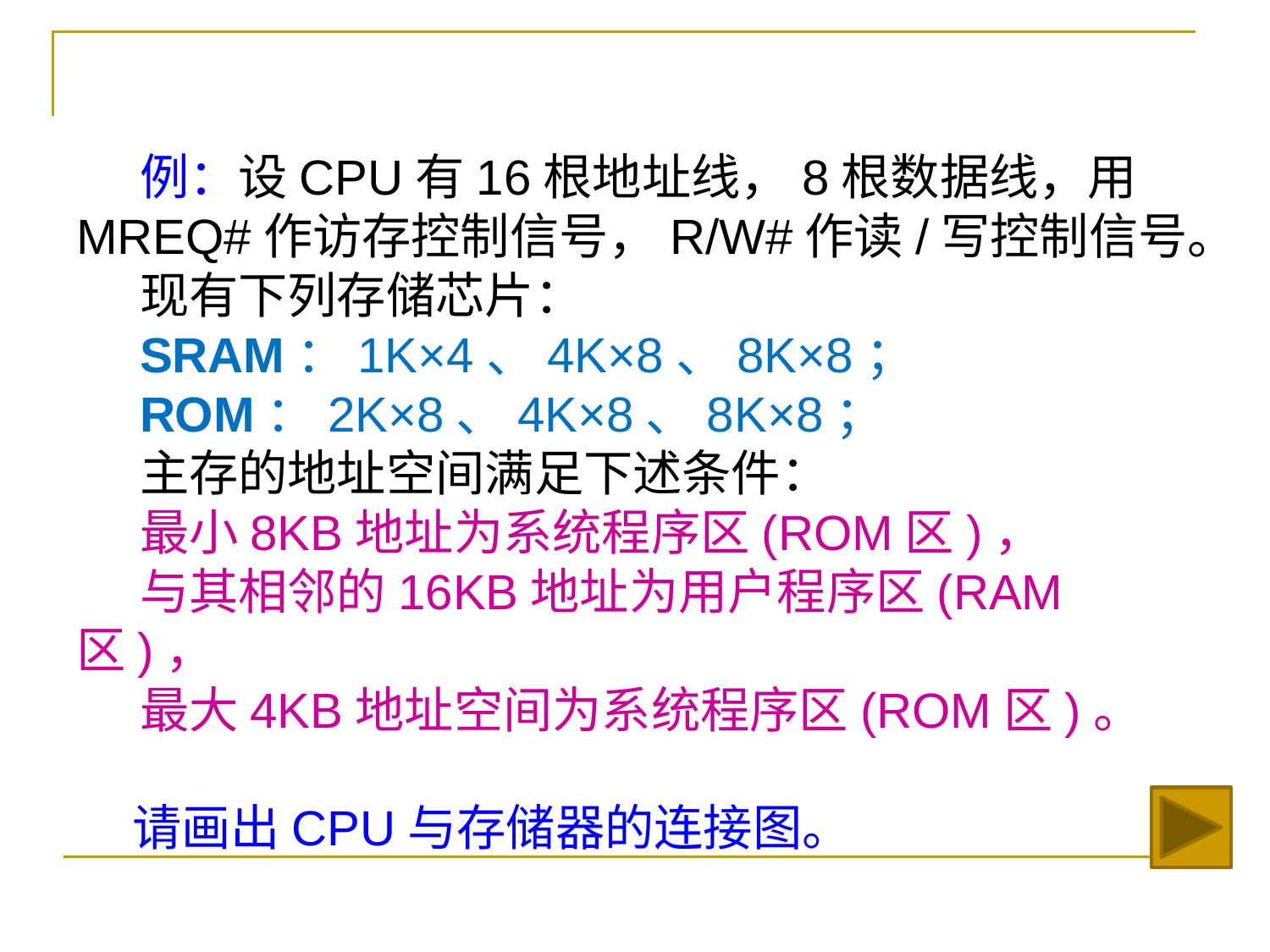

例：设CPU有16根地址线，8根数据线，用MREQ#作访存控制信号，R/W#作读/写控制信号。
现有下列存储芯片：
SRAM：1K×4、4K×8、8K×8；
ROM：2K×8、4K×8、8K×8；
主存的地址空间满足下述条件：
最小8KB地址为系统程序区(ROM区)，
与其相邻的16KB地址为用户程序区(RAM区)，
最大4KB地址空间为系统程序区(ROM区)。

    请画出CPU与存储器的连接图。

16